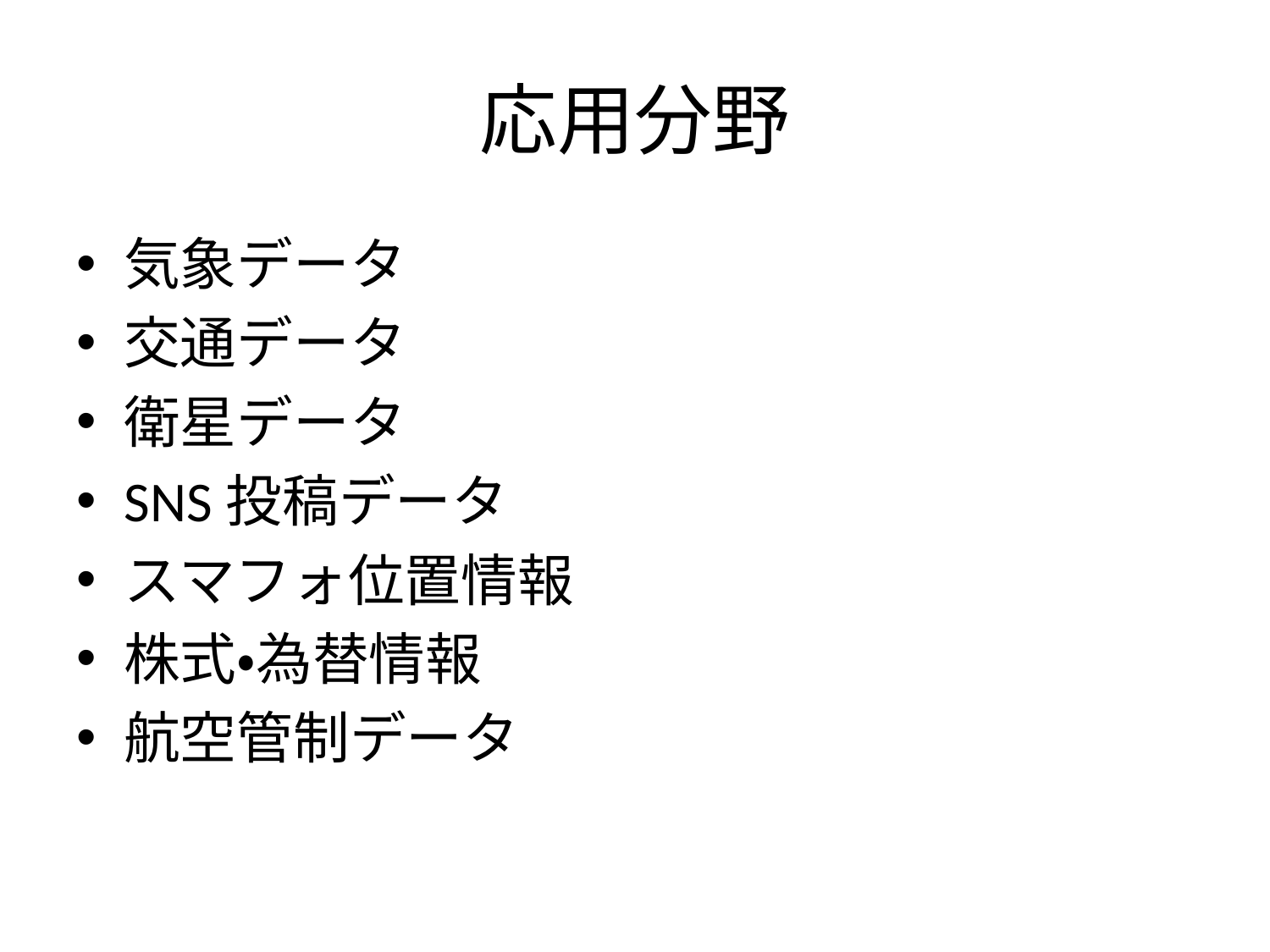

# 応用分野
気象データ
交通データ
衛星データ
SNS投稿データ
スマフォ位置情報
株式・為替情報
航空管制データ